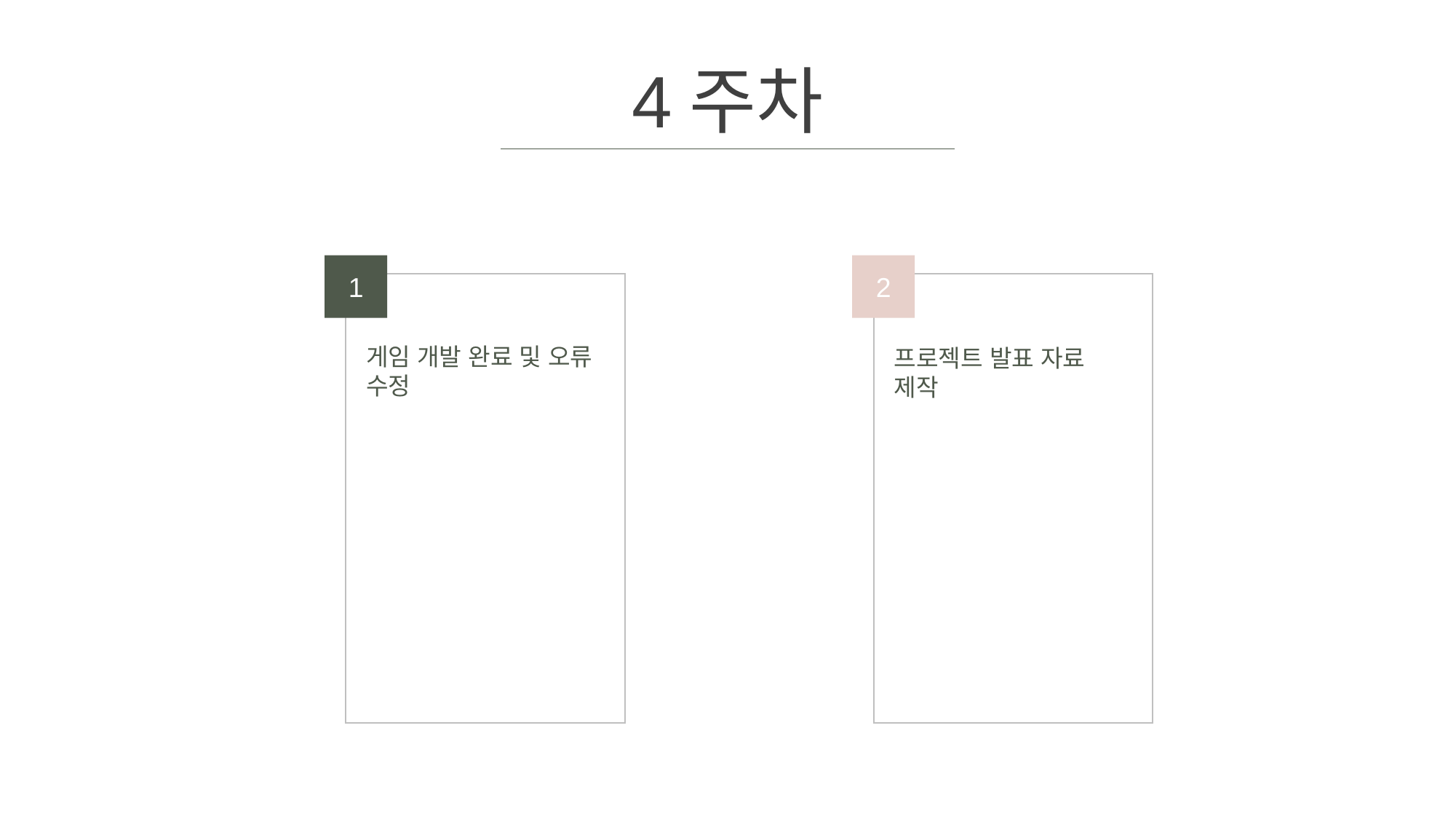

4주차
1
2

게임 개발 완료 및 오류 수정
프로젝트 발표 자료 제작